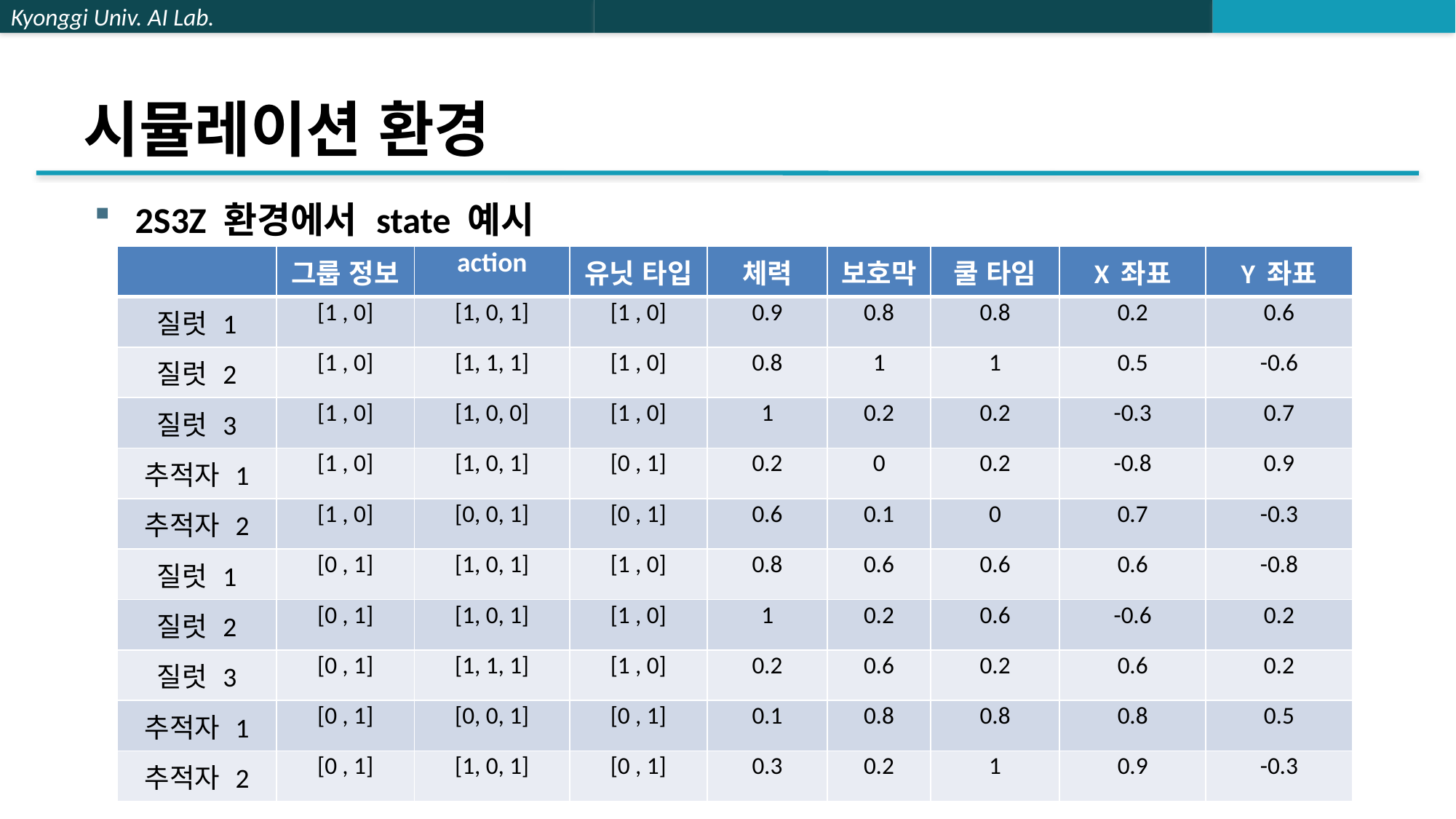

# 시뮬레이션 환경

2S3Z 환경에서 state 예시

|  | 그룹 정보 | action | 유닛 타입 | 체력 | 보호막 | 쿨 타임 | X 좌표 | Y 좌표 |
| --- | --- | --- | --- | --- | --- | --- | --- | --- |
| 질럿 1 | [1 , 0] | [1, 0, 1] | [1 , 0] | 0.9 | 0.8 | 0.8 | 0.2 | 0.6 |
| 질럿 2 | [1 , 0] | [1, 1, 1] | [1 , 0] | 0.8 | 1 | 1 | 0.5 | -0.6 |
| 질럿 3 | [1 , 0] | [1, 0, 0] | [1 , 0] | 1 | 0.2 | 0.2 | -0.3 | 0.7 |
| 추적자 1 | [1 , 0] | [1, 0, 1] | [0 , 1] | 0.2 | 0 | 0.2 | -0.8 | 0.9 |
| 추적자 2 | [1 , 0] | [0, 0, 1] | [0 , 1] | 0.6 | 0.1 | 0 | 0.7 | -0.3 |
| 질럿 1 | [0 , 1] | [1, 0, 1] | [1 , 0] | 0.8 | 0.6 | 0.6 | 0.6 | -0.8 |
| 질럿 2 | [0 , 1] | [1, 0, 1] | [1 , 0] | 1 | 0.2 | 0.6 | -0.6 | 0.2 |
| 질럿 3 | [0 , 1] | [1, 1, 1] | [1 , 0] | 0.2 | 0.6 | 0.2 | 0.6 | 0.2 |
| 추적자 1 | [0 , 1] | [0, 0, 1] | [0 , 1] | 0.1 | 0.8 | 0.8 | 0.8 | 0.5 |
| 추적자 2 | [0 , 1] | [1, 0, 1] | [0 , 1] | 0.3 | 0.2 | 1 | 0.9 | -0.3 |